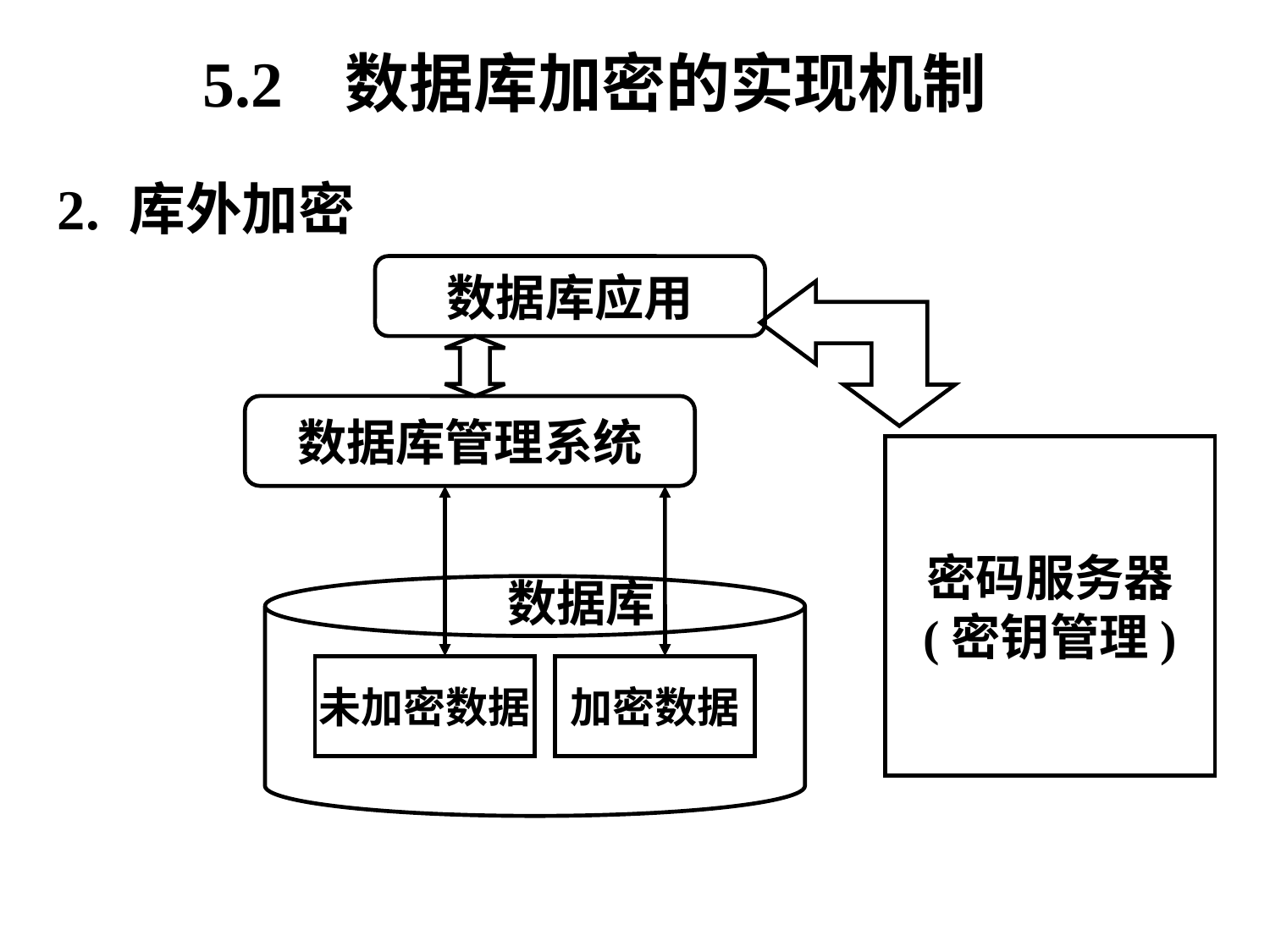

# 5.2   数据库加密的实现机制
2. 库外加密
数据库应用

数据库管理系统
密码服务器
(密钥管理)

数据库

未加密数据
加密数据